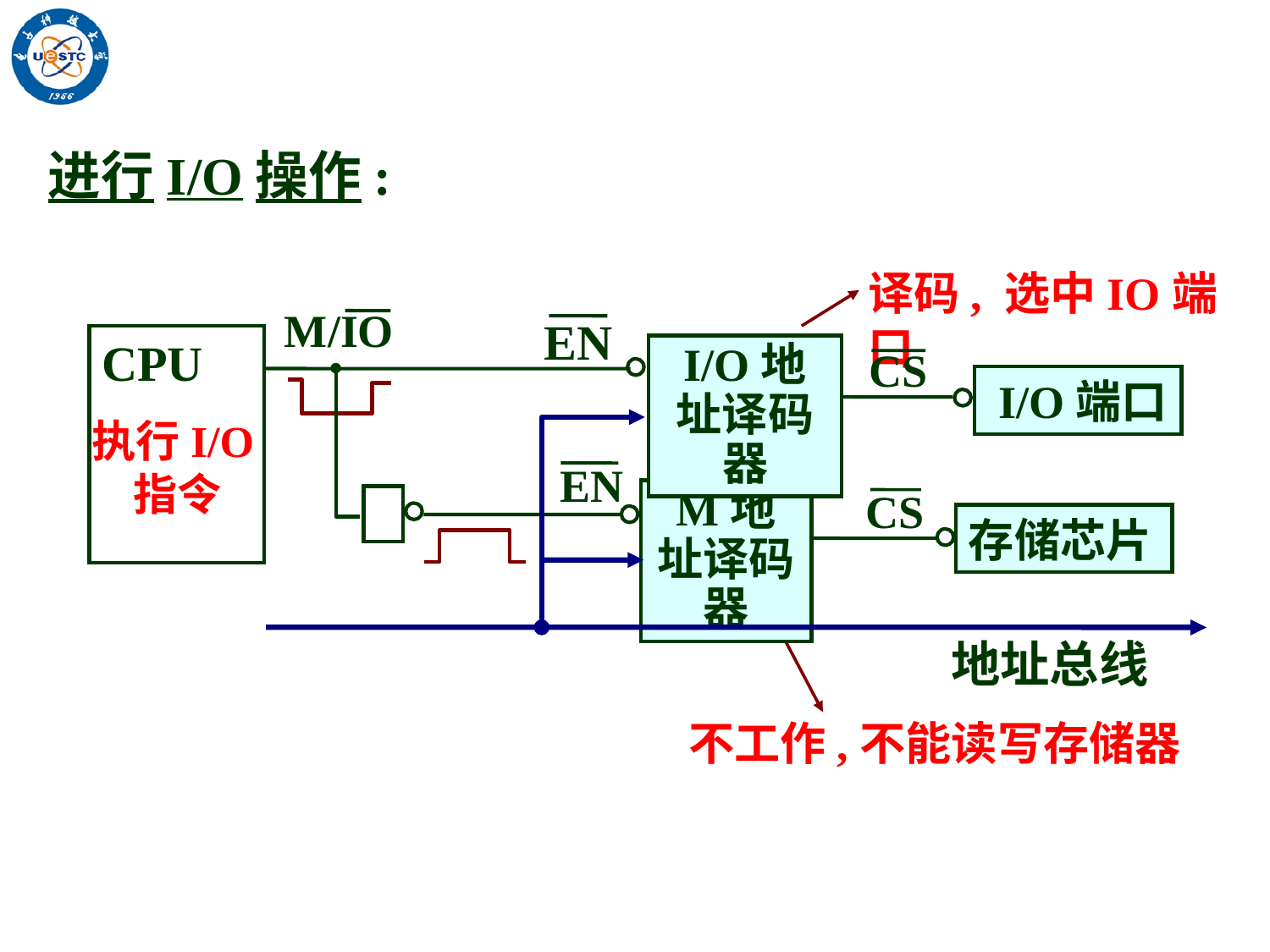

进行I/O操作:
译码, 选中IO端口

M/IO

EN

CPU

CS

I/O地址译码器

 I/O端口

执行I/O指令

EN

CS

M地址译码器

存储芯片

地址总线

不工作,不能读写存储器